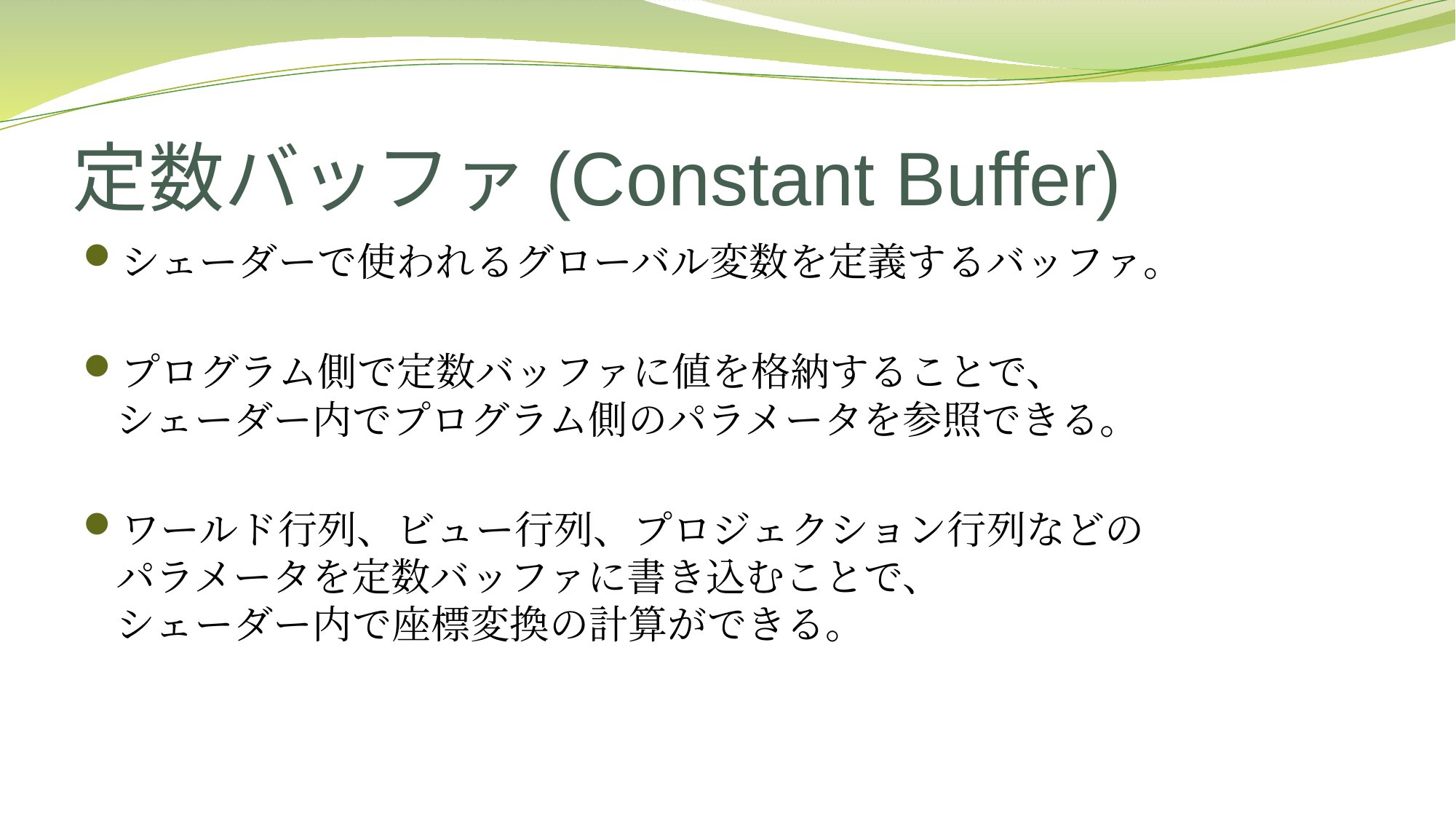

# 定数バッファ(Constant Buffer)
シェーダーで使われるグローバル変数を定義するバッファ。

プログラム側で定数バッファに値を格納することで、
シェーダー内でプログラム側のパラメータを参照できる。

ワールド行列、ビュー行列、プロジェクション行列などの
パラメータを定数バッファに書き込むことで、
シェーダー内で座標変換の計算ができる。